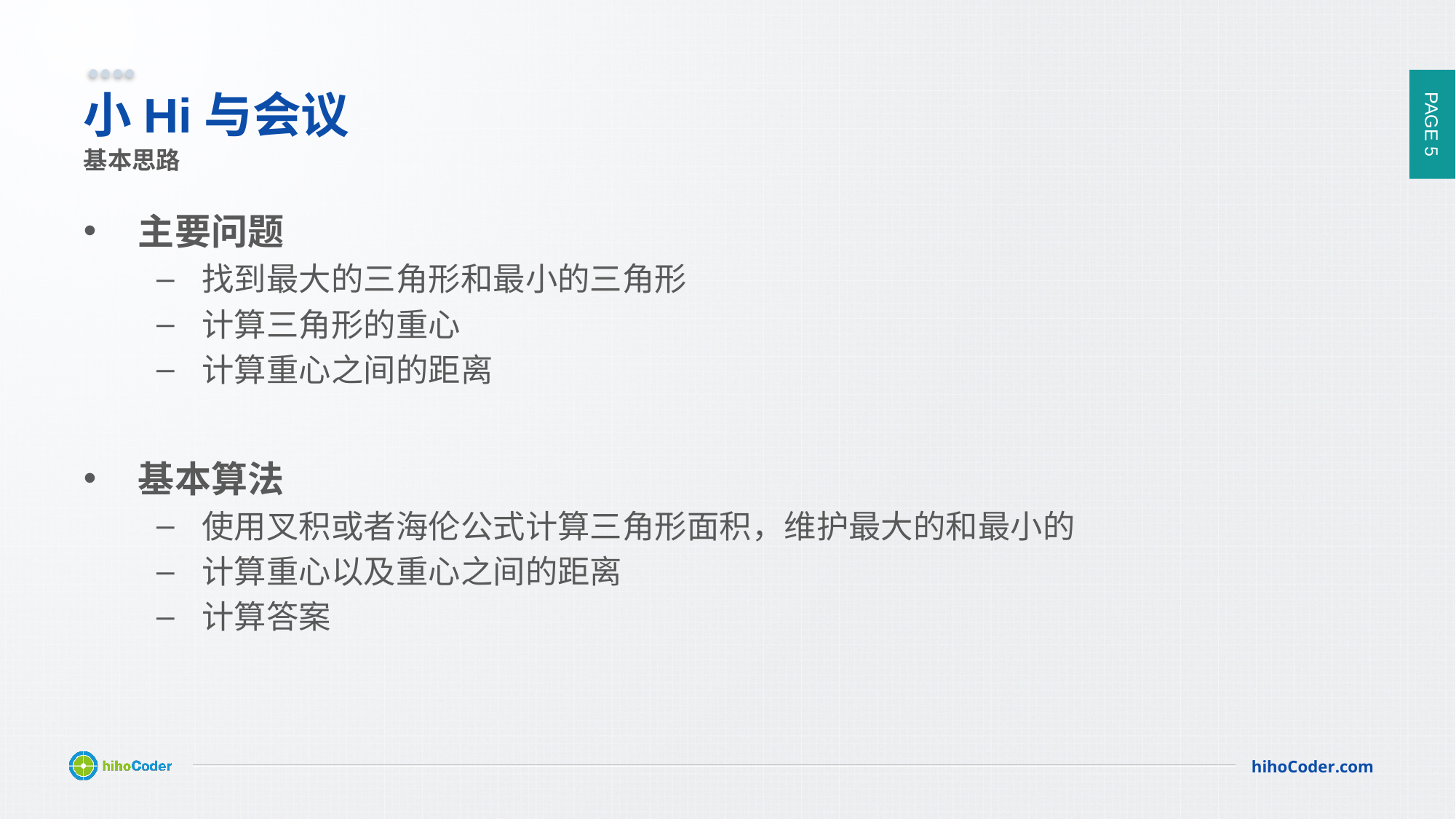

# 小Hi与会议
基本思路
主要问题
找到最大的三角形和最小的三角形
计算三角形的重心
计算重心之间的距离

基本算法
使用叉积或者海伦公式计算三角形面积，维护最大的和最小的
计算重心以及重心之间的距离
计算答案